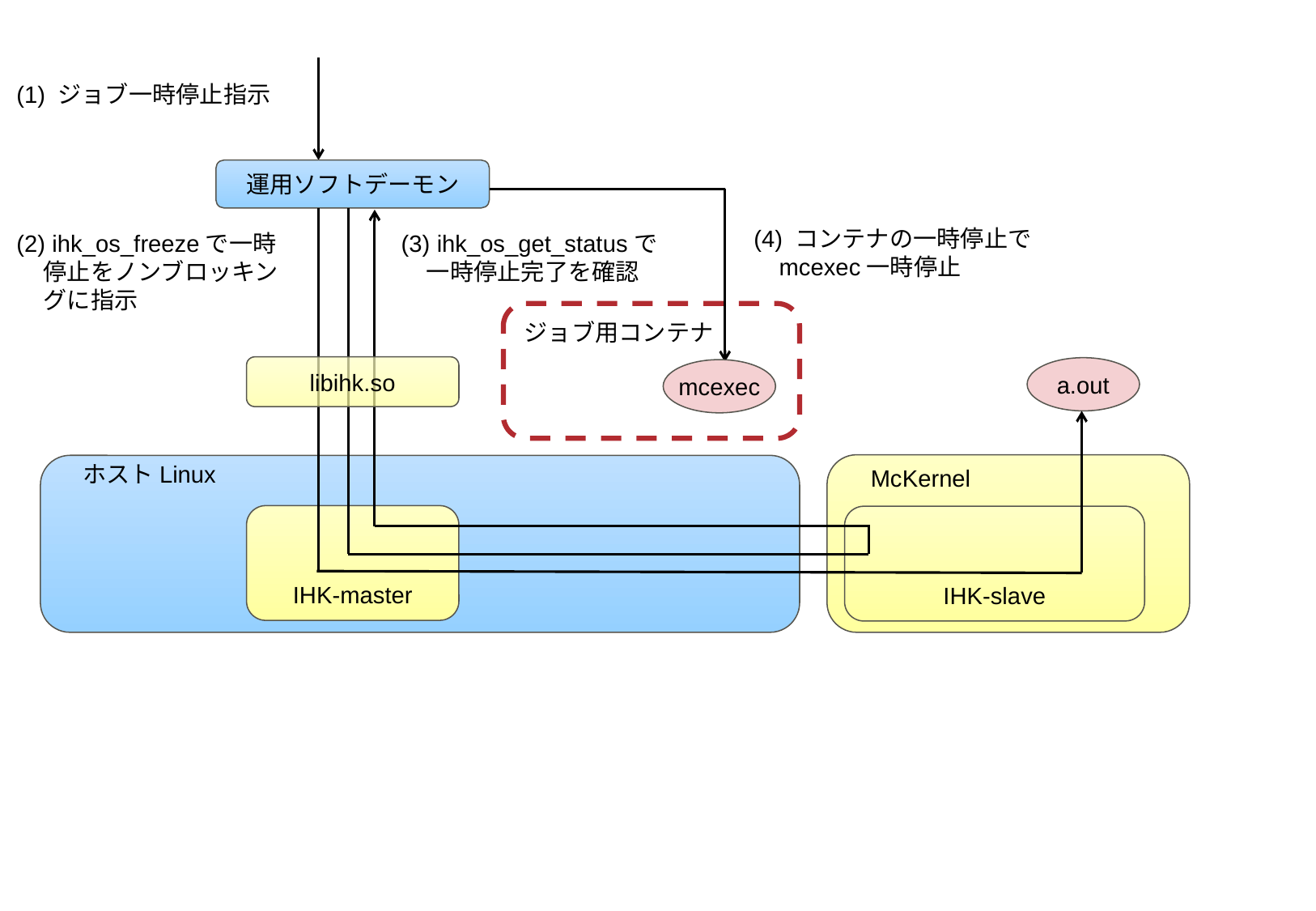

(1) ジョブ一時停止指示
運用ソフトデーモン
(4) コンテナの一時停止でmcexec一時停止
(2) ihk_os_freezeで一時停止をノンブロッキングに指示
(3) ihk_os_get_statusで
一時停止完了を確認

ジョブ用コンテナ
libihk.so
a.out
mcexec
ホストLinux

McKernel
IHK-master
IHK-slave